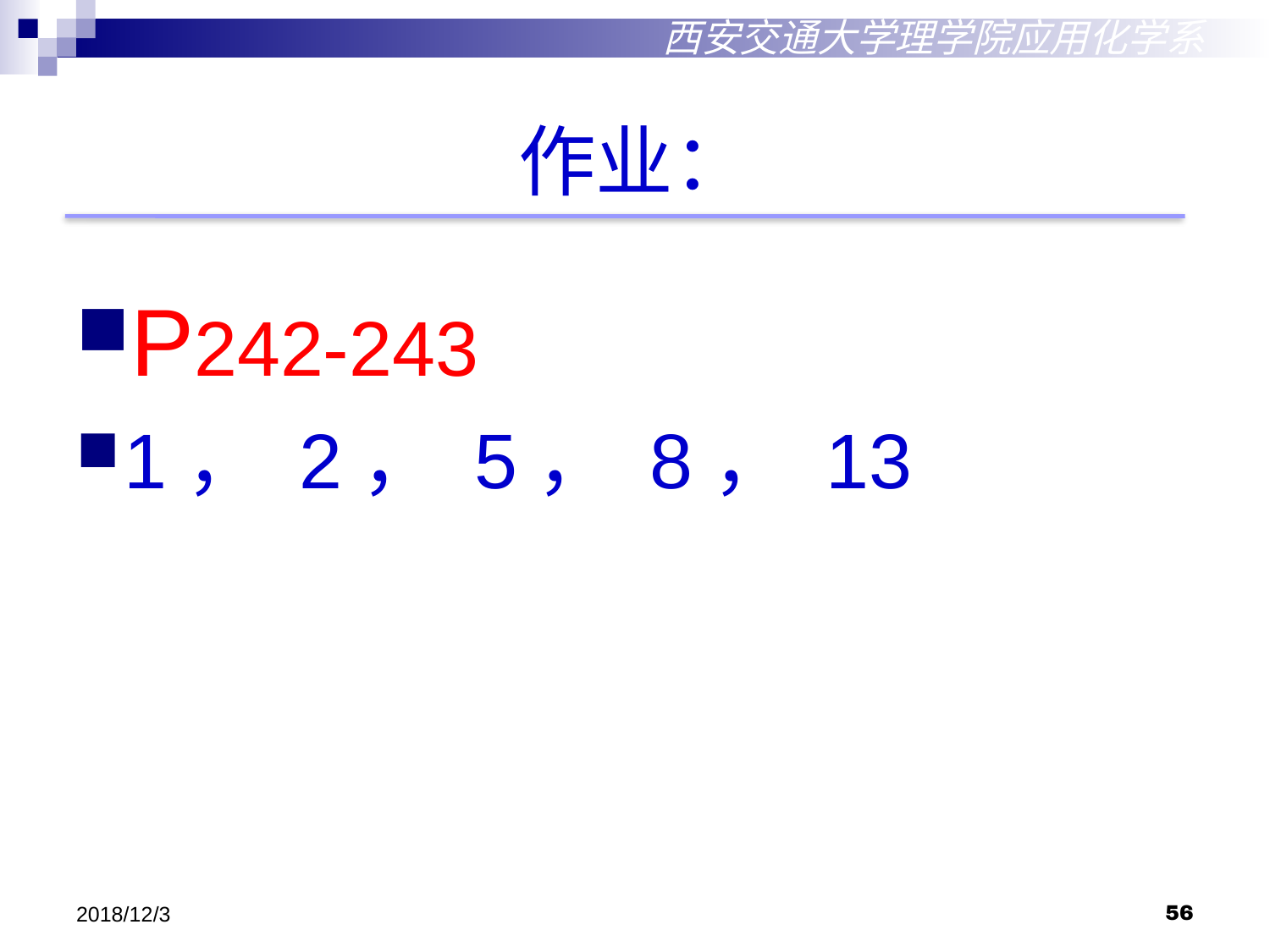

作业：
P242-243
1， 2， 5， 8， 13
西安交通大学理学院应用化学系

2018/12/3
56